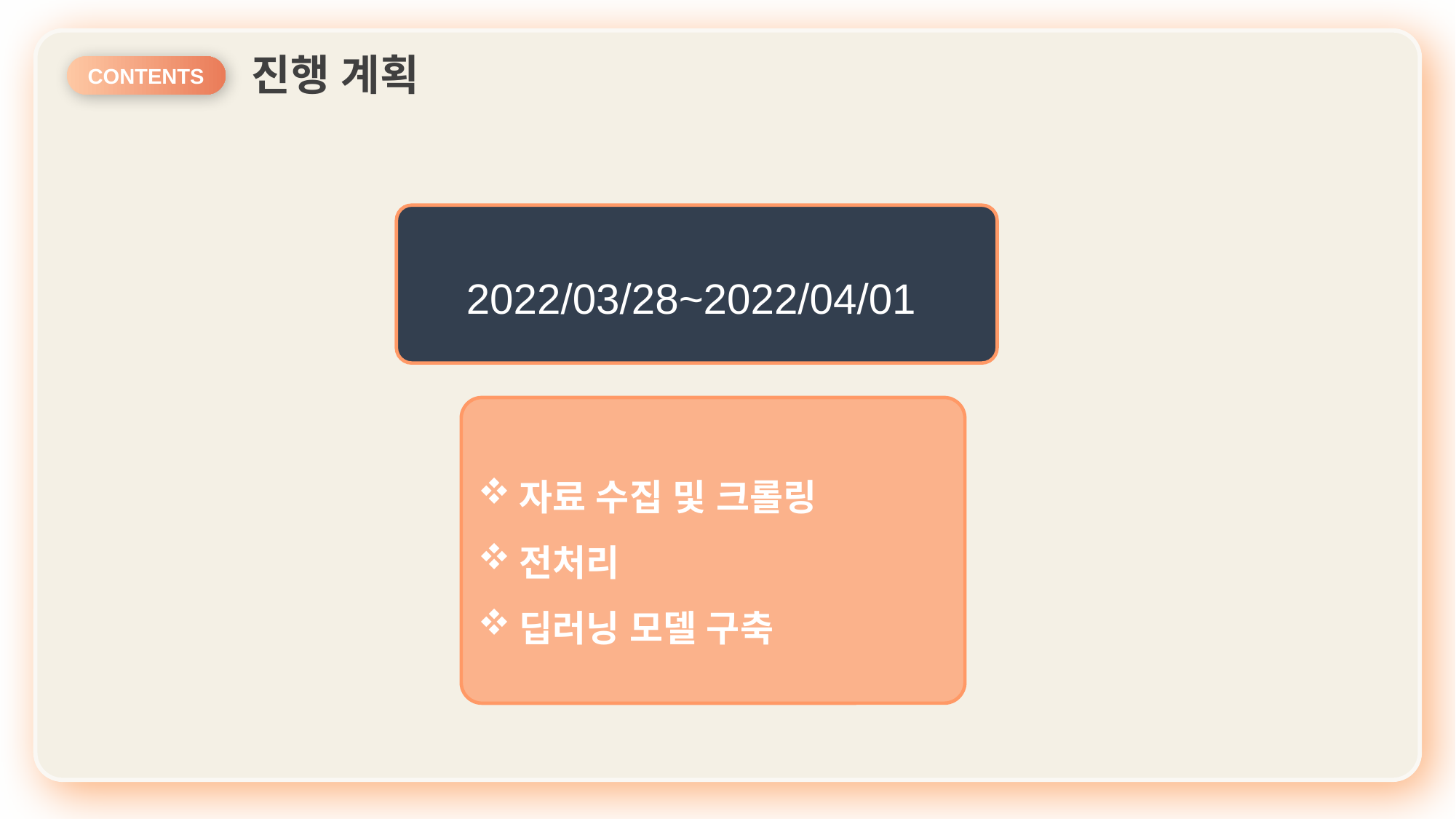

진행 계획
CONTENTS
2022/03/28~2022/04/01
자료 수집 및 크롤링
전처리
딥러닝 모델 구축